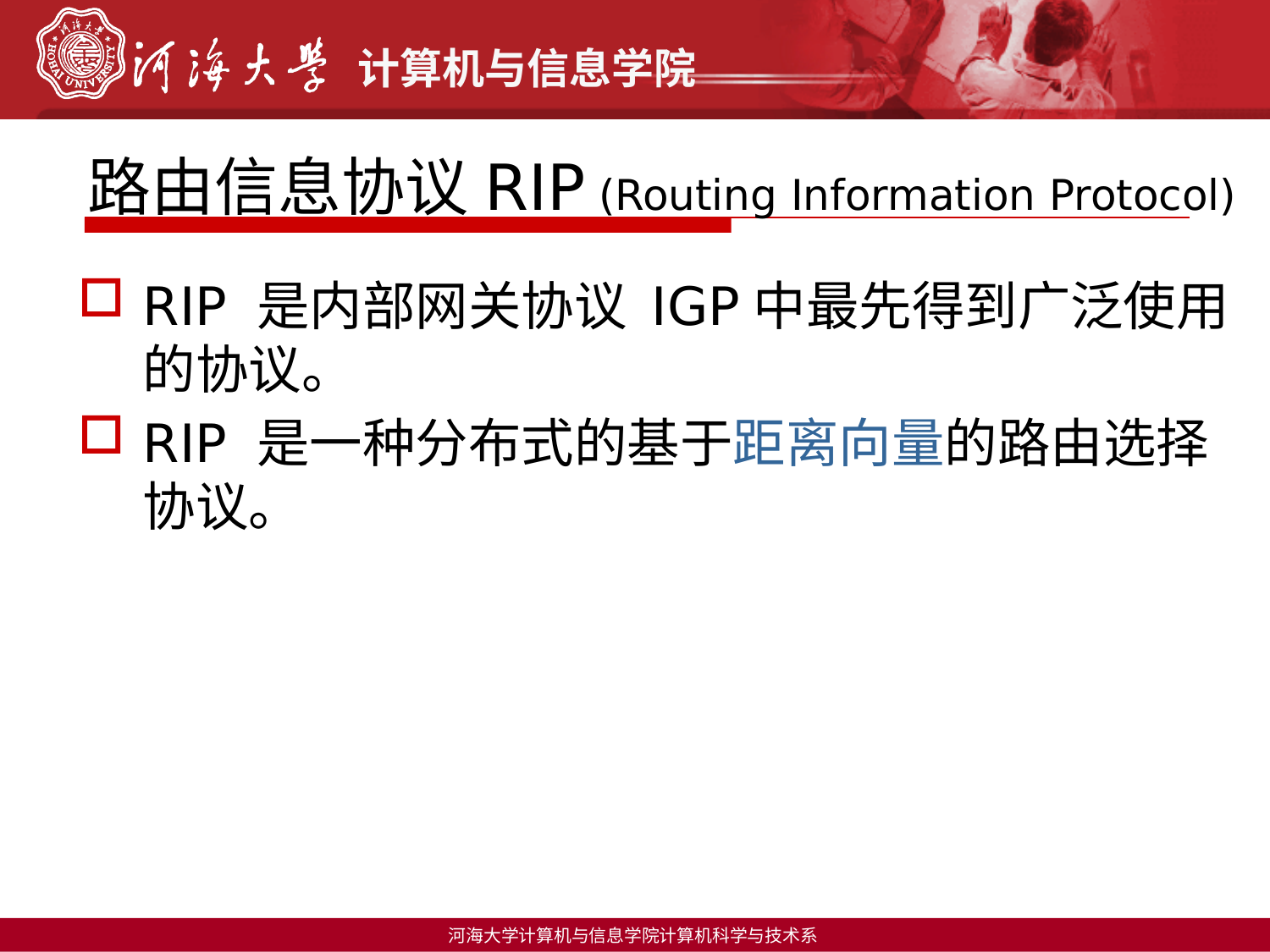

# 路由信息协议RIP (Routing Information Protocol)
RIP 是内部网关协议 IGP中最先得到广泛使用的协议。
RIP 是一种分布式的基于距离向量的路由选择协议。